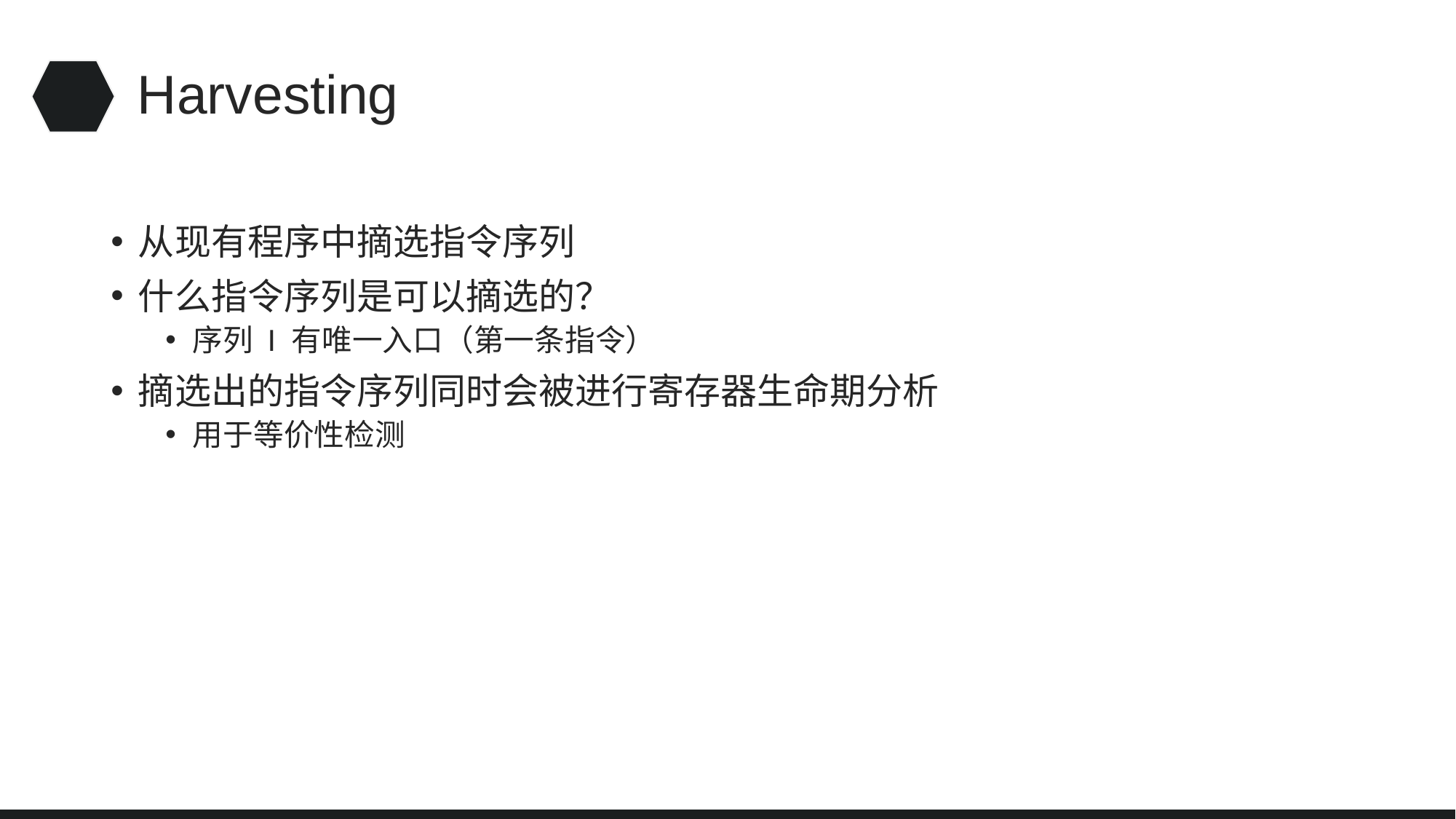

# Harvesting
从现有程序中摘选指令序列
什么指令序列是可以摘选的？
序列 I 有唯一入口（第一条指令）
摘选出的指令序列同时会被进行寄存器生命期分析
用于等价性检测